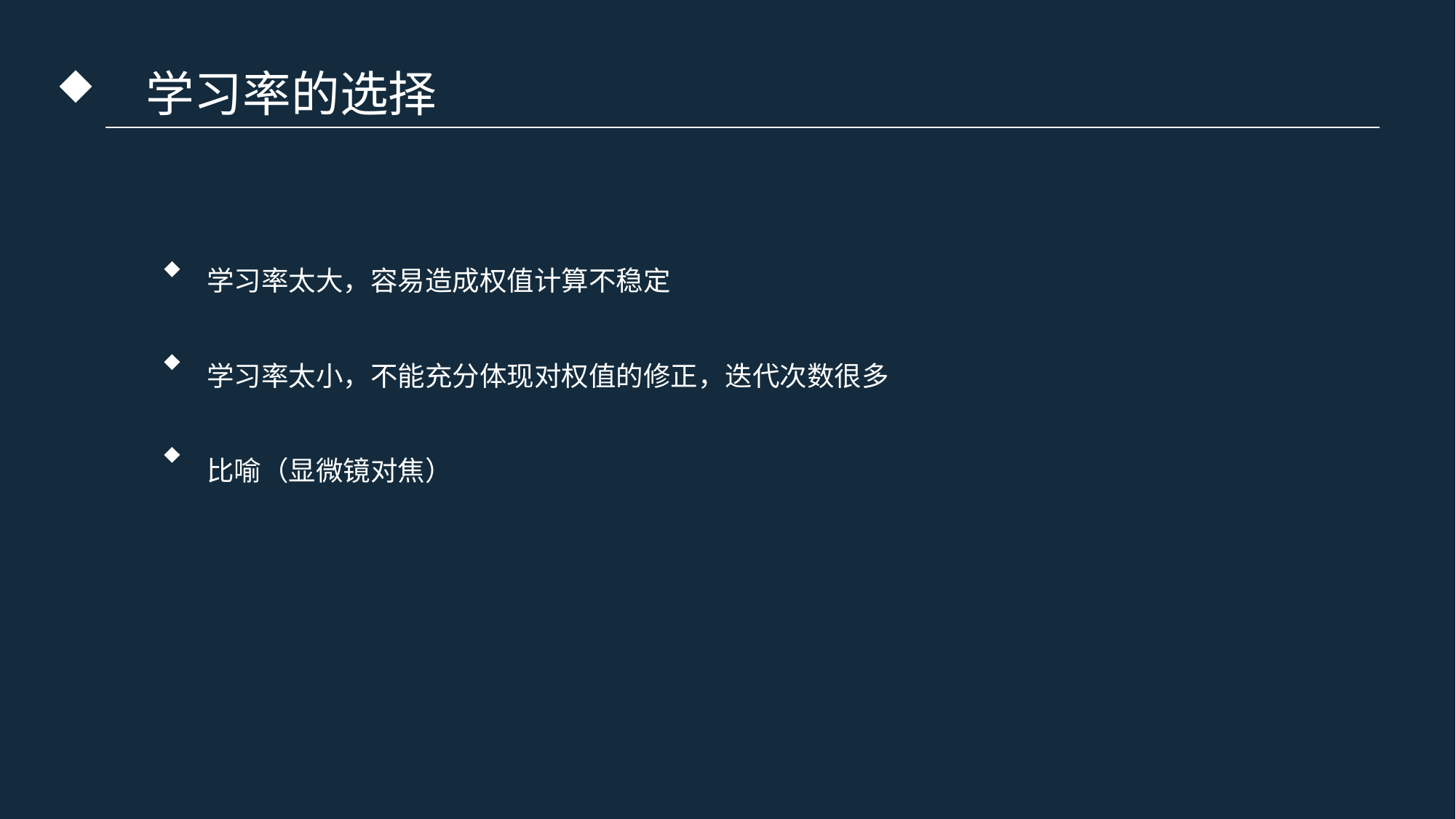

学习率的选择

学习率太大，容易造成权值计算不稳定
学习率太小，不能充分体现对权值的修正，迭代次数很多
比喻（显微镜对焦）